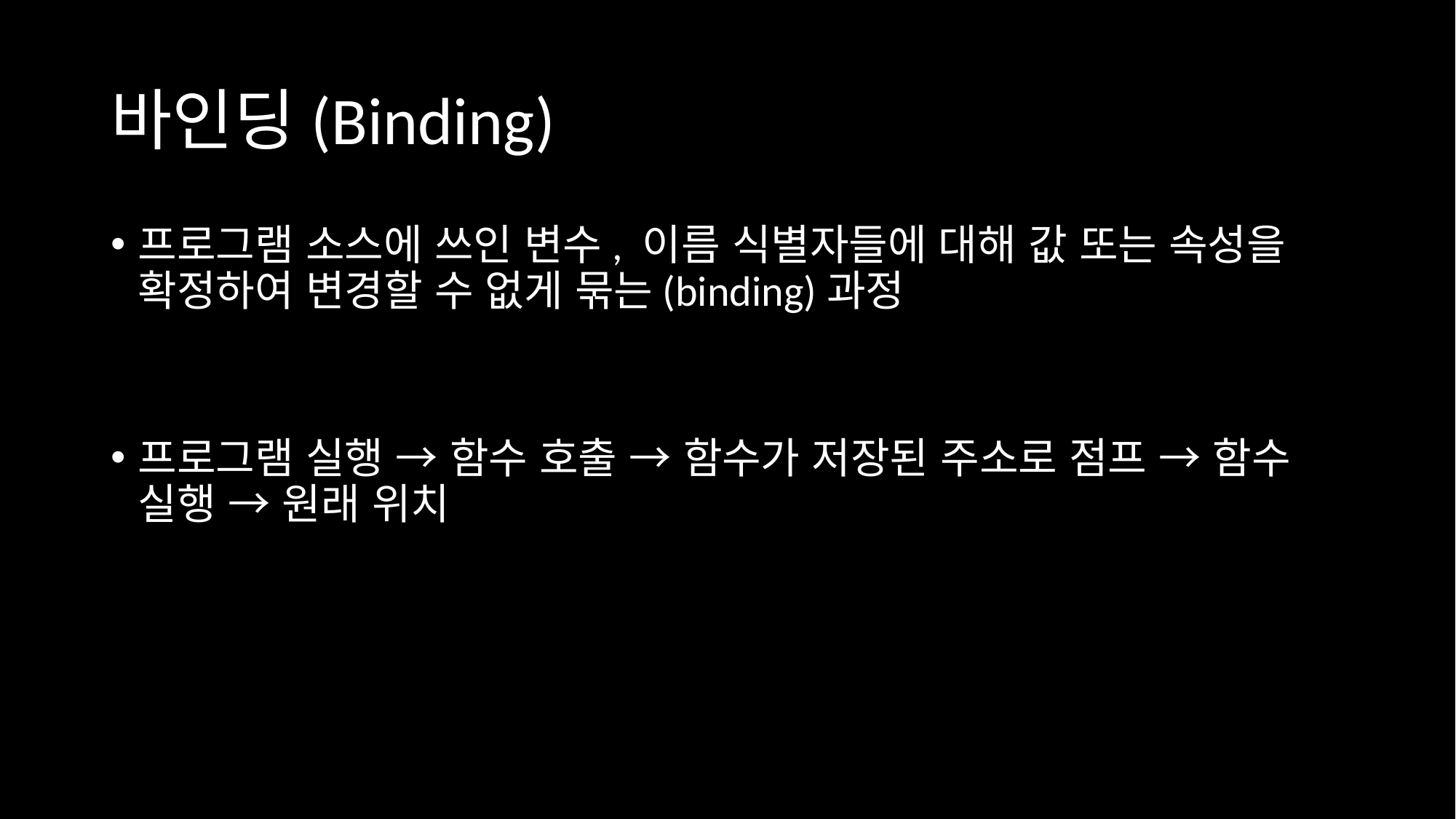

# 바인딩(Binding)
프로그램 소스에 쓰인 변수, 이름 식별자들에 대해 값 또는 속성을 확정하여 변경할 수 없게 묶는(binding)과정

프로그램 실행 → 함수 호출 → 함수가 저장된 주소로 점프 → 함수 실행 → 원래 위치